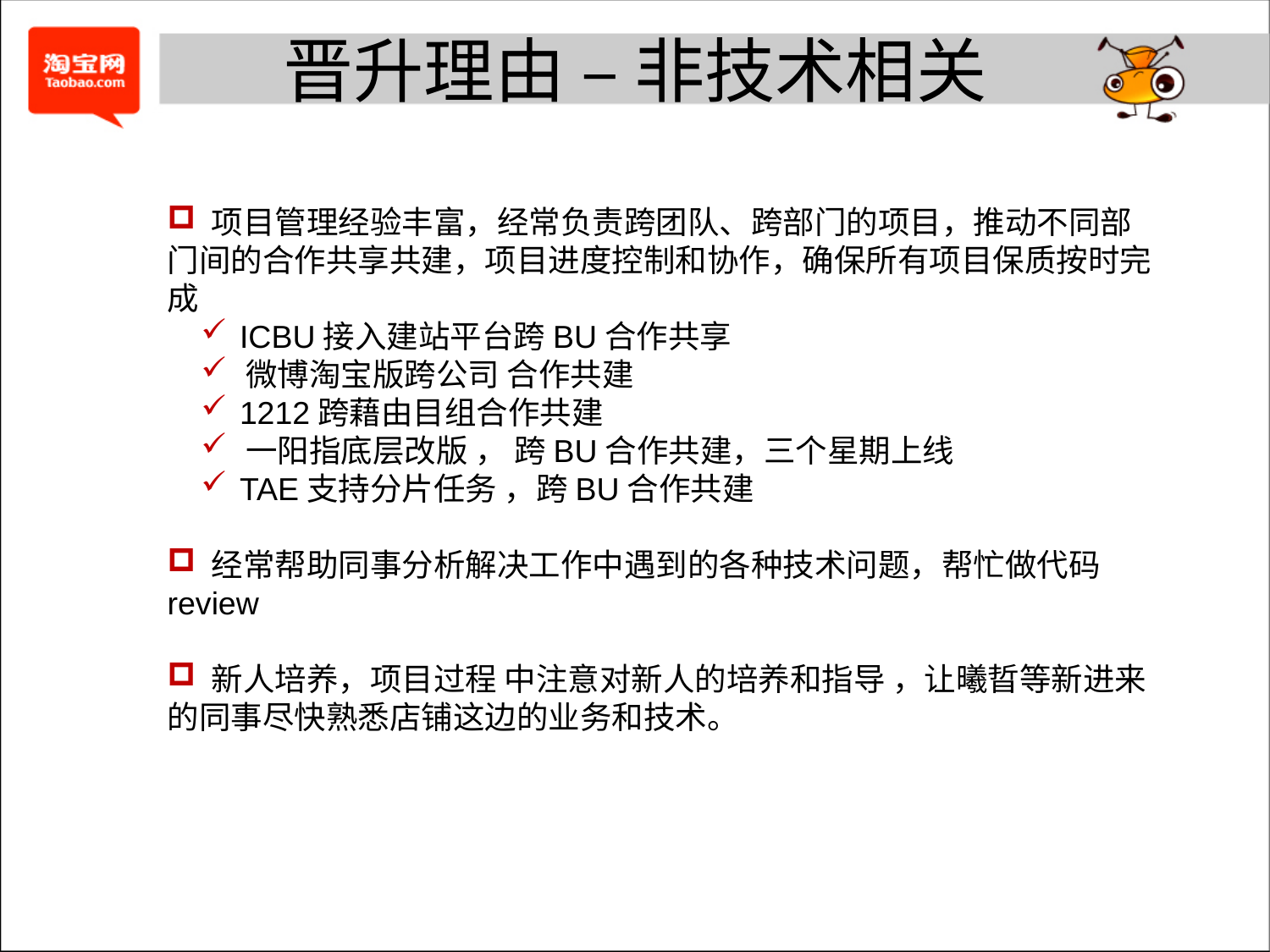

晋升理由 – 非技术相关
 项目管理经验丰富，经常负责跨团队、跨部门的项目，推动不同部门间的合作共享共建，项目进度控制和协作，确保所有项目保质按时完成
 ICBU接入建站平台跨BU合作共享
 微博淘宝版跨公司 合作共建
 1212跨藉由目组合作共建
 一阳指底层改版 ， 跨BU合作共建，三个星期上线
 TAE支持分片任务 ，跨BU合作共建

 经常帮助同事分析解决工作中遇到的各种技术问题，帮忙做代码review

 新人培养，项目过程 中注意对新人的培养和指导 ，让曦晢等新进来的同事尽快熟悉店铺这边的业务和技术。